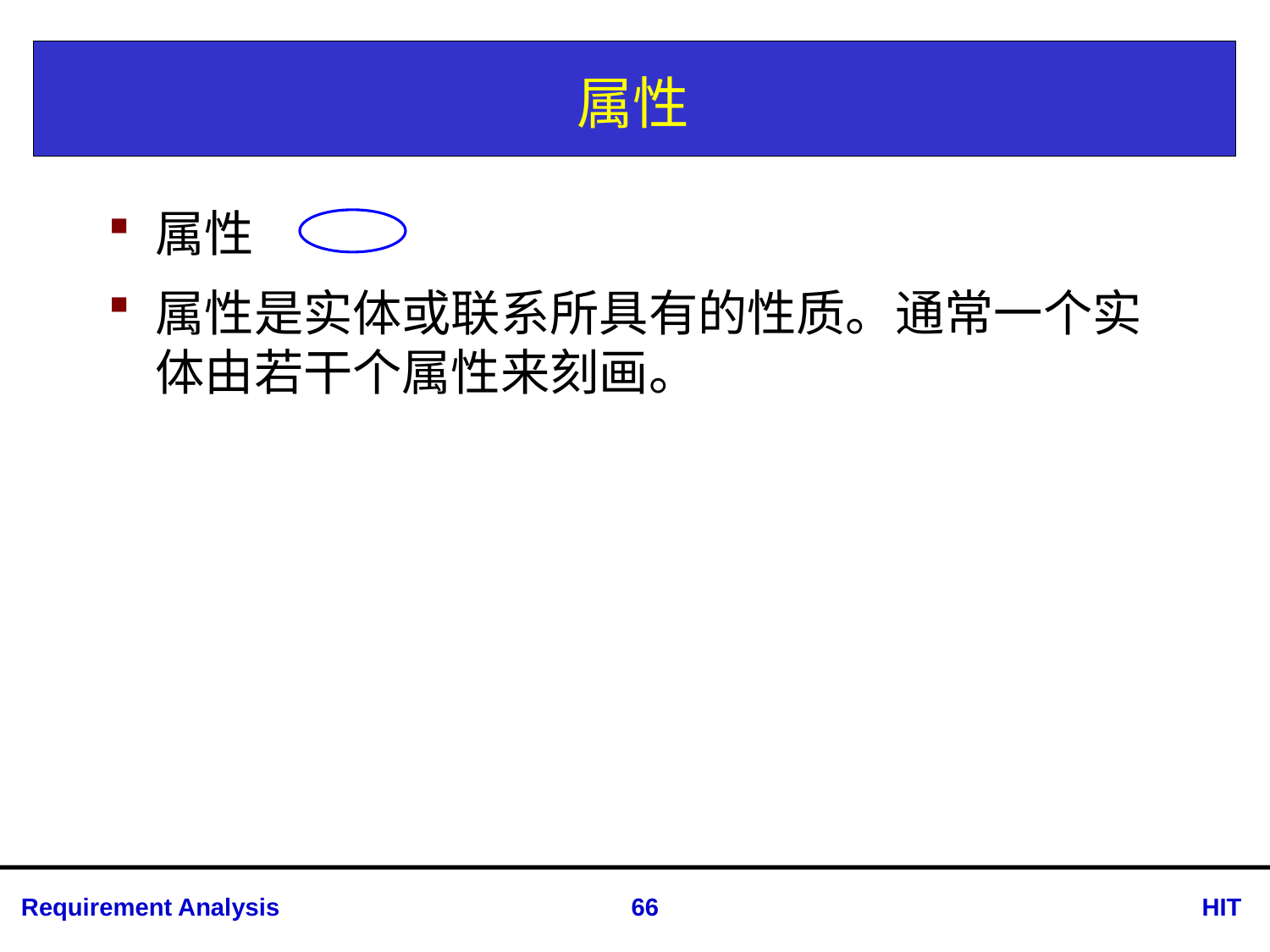

# 属性
属性
属性是实体或联系所具有的性质。通常一个实体由若干个属性来刻画。